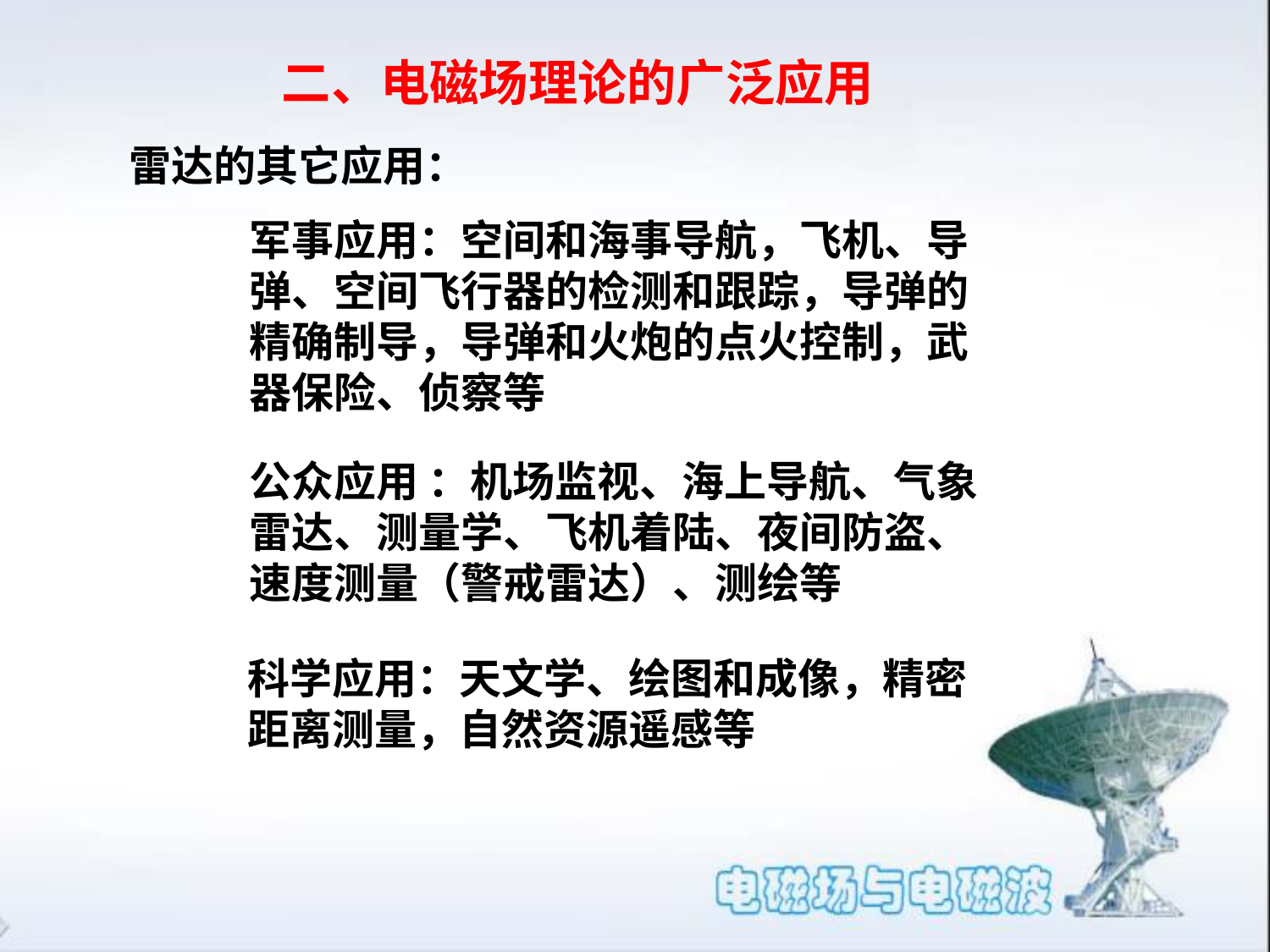

二、电磁场理论的广泛应用
雷达的其它应用：
军事应用：空间和海事导航，飞机、导弹、空间飞行器的检测和跟踪，导弹的精确制导，导弹和火炮的点火控制，武器保险、侦察等
公众应用 ：机场监视、海上导航、气象雷达、测量学、飞机着陆、夜间防盗、速度测量（警戒雷达）、测绘等
科学应用：天文学、绘图和成像，精密距离测量，自然资源遥感等